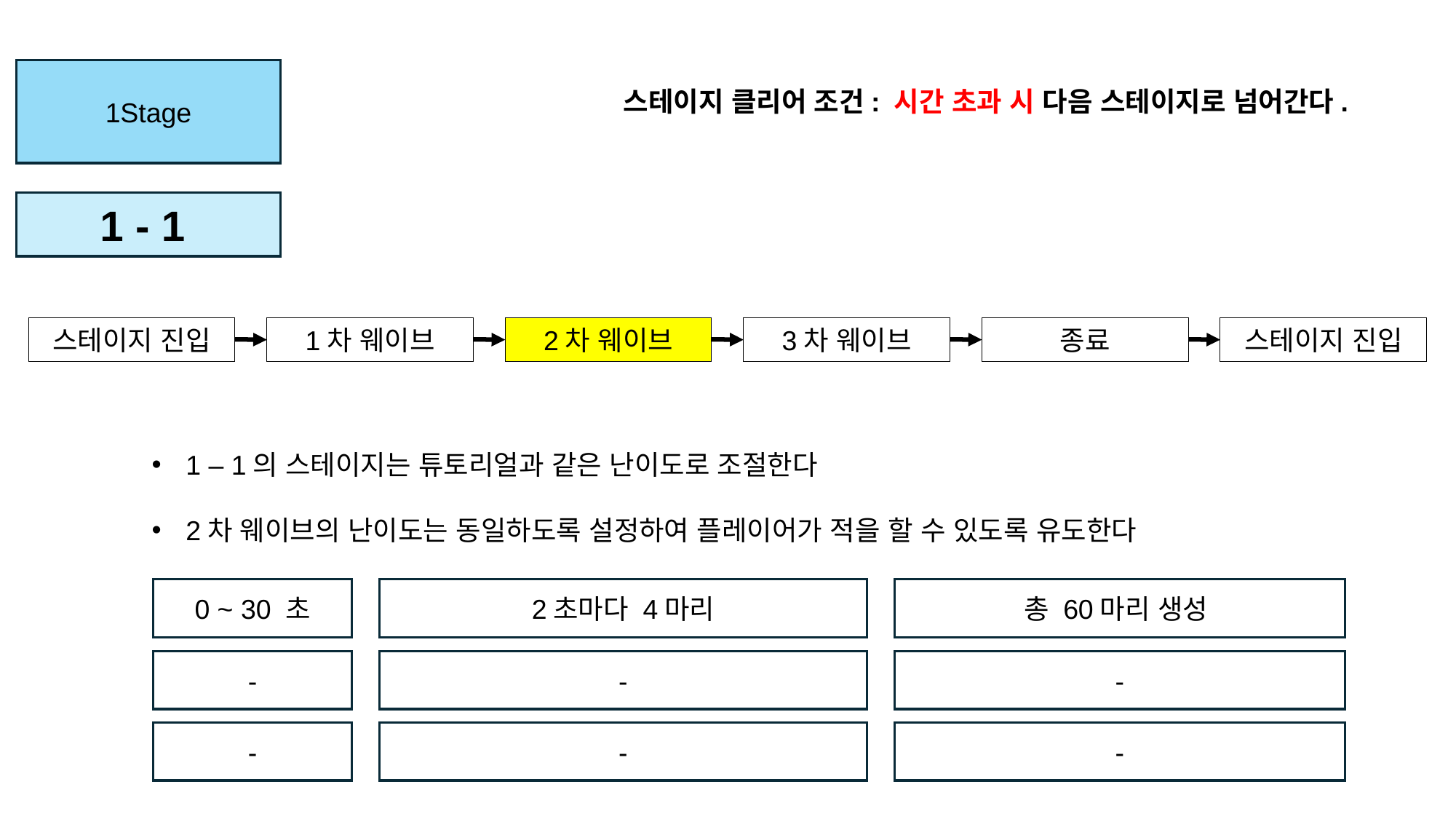

1Stage
스테이지 클리어 조건: 시간 초과 시 다음 스테이지로 넘어간다.
1 - 1
스테이지 진입
1차 웨이브
2차 웨이브
3차 웨이브
종료
스테이지 진입
1 – 1의 스테이지는 튜토리얼과 같은 난이도로 조절한다
2차 웨이브의 난이도는 동일하도록 설정하여 플레이어가 적을 할 수 있도록 유도한다

0 ~ 30 초
2초마다 4마리
총 60마리 생성
-
-
-
-
-
-